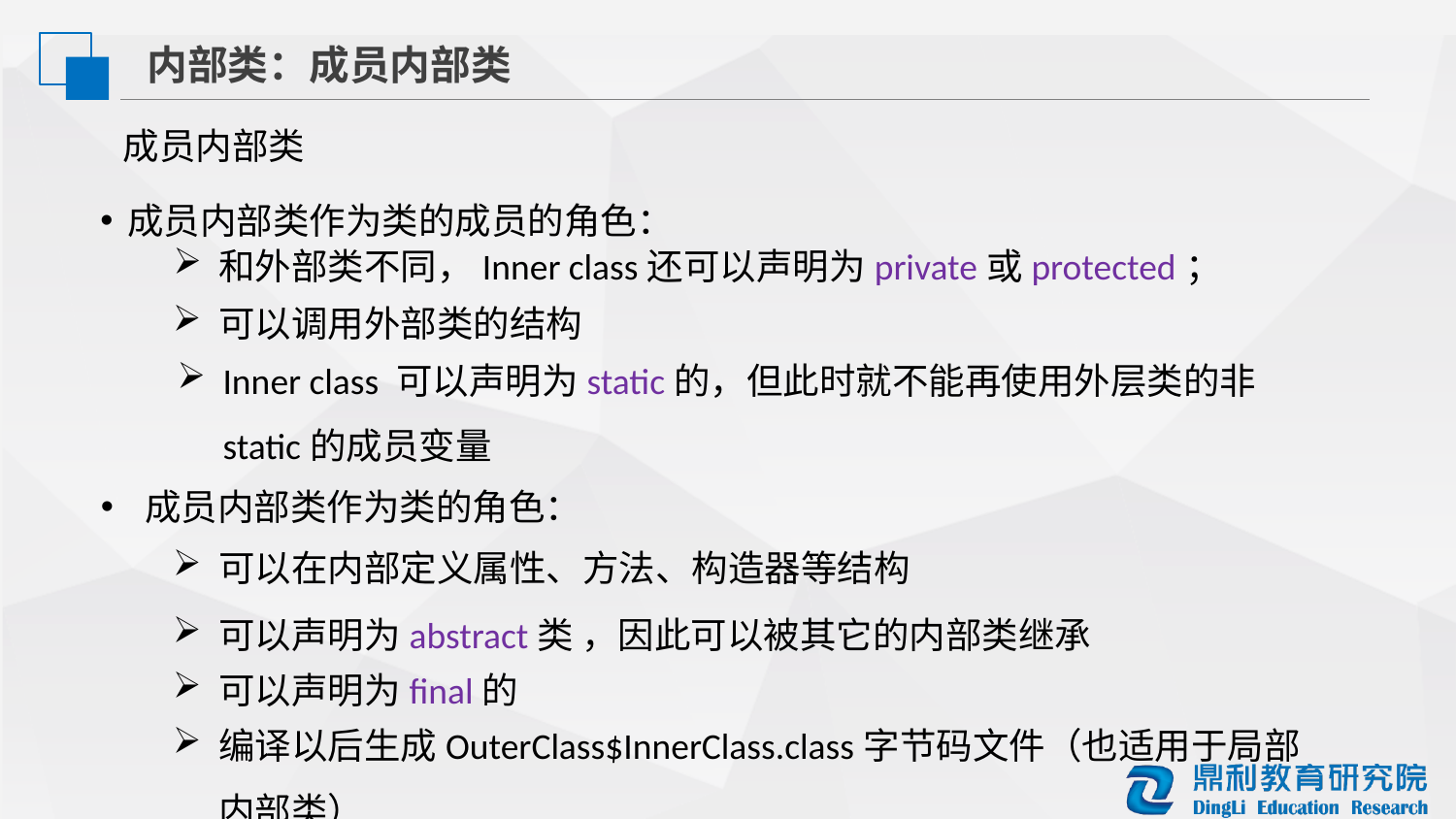

内部类：成员内部类

成员内部类
成员内部类作为类的成员的角色：
和外部类不同，Inner class还可以声明为private或protected；
可以调用外部类的结构
Inner class 可以声明为static的，但此时就不能再使用外层类的非static的成员变量
 成员内部类作为类的角色：
可以在内部定义属性、方法、构造器等结构
可以声明为abstract类 ，因此可以被其它的内部类继承
可以声明为final的
编译以后生成OuterClass$InnerClass.class字节码文件（也适用于局部内部类）